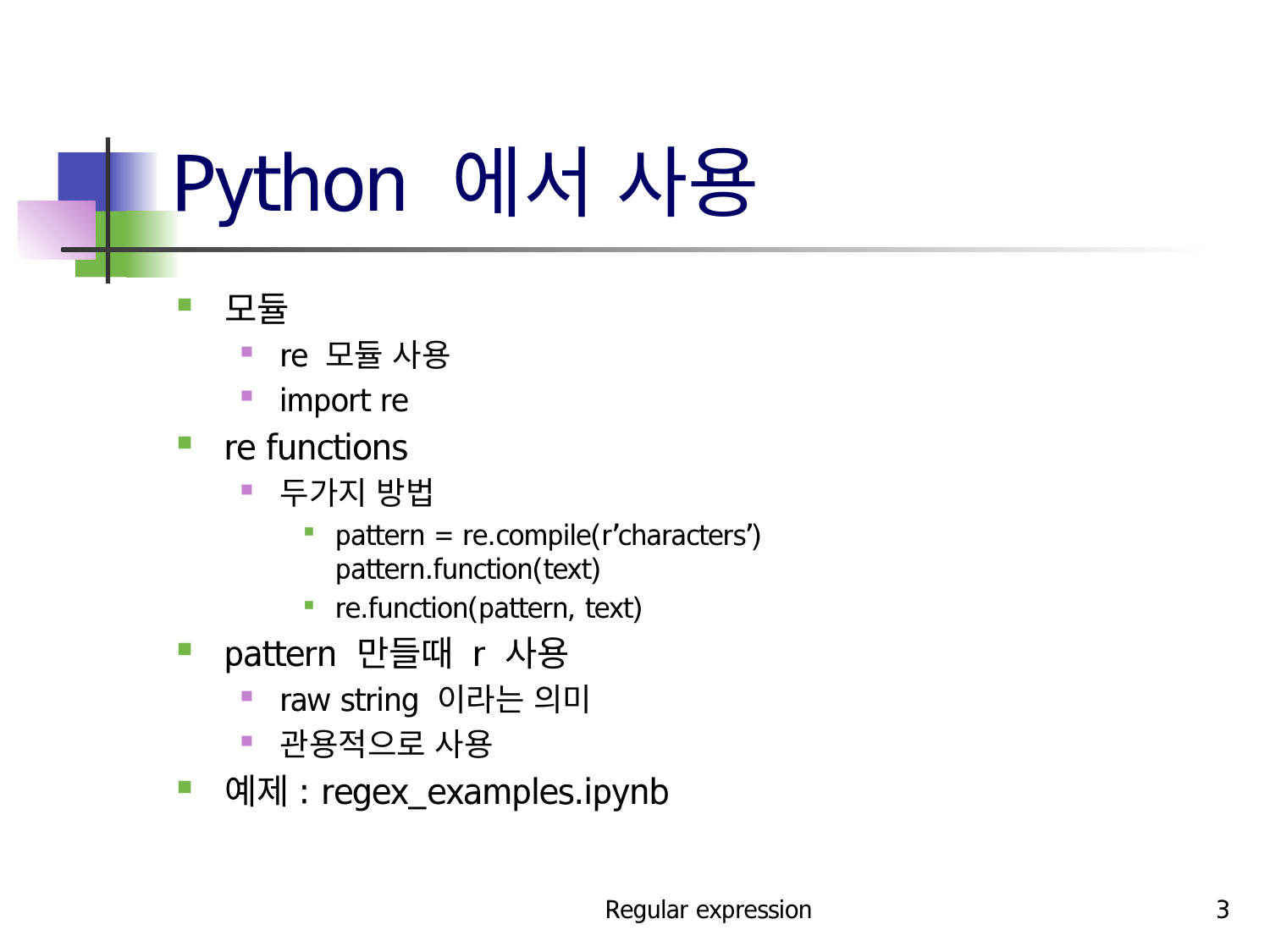

# Python 에서 사용
모듈
re 모듈 사용
import re
re functions
두가지 방법
pattern = re.compile(r’characters’)
pattern.function(text)
re.function(pattern, text)
pattern 만들때 r 사용
raw string 이라는 의미
관용적으로 사용
예제: regex_examples.ipynb
Regular expression
3